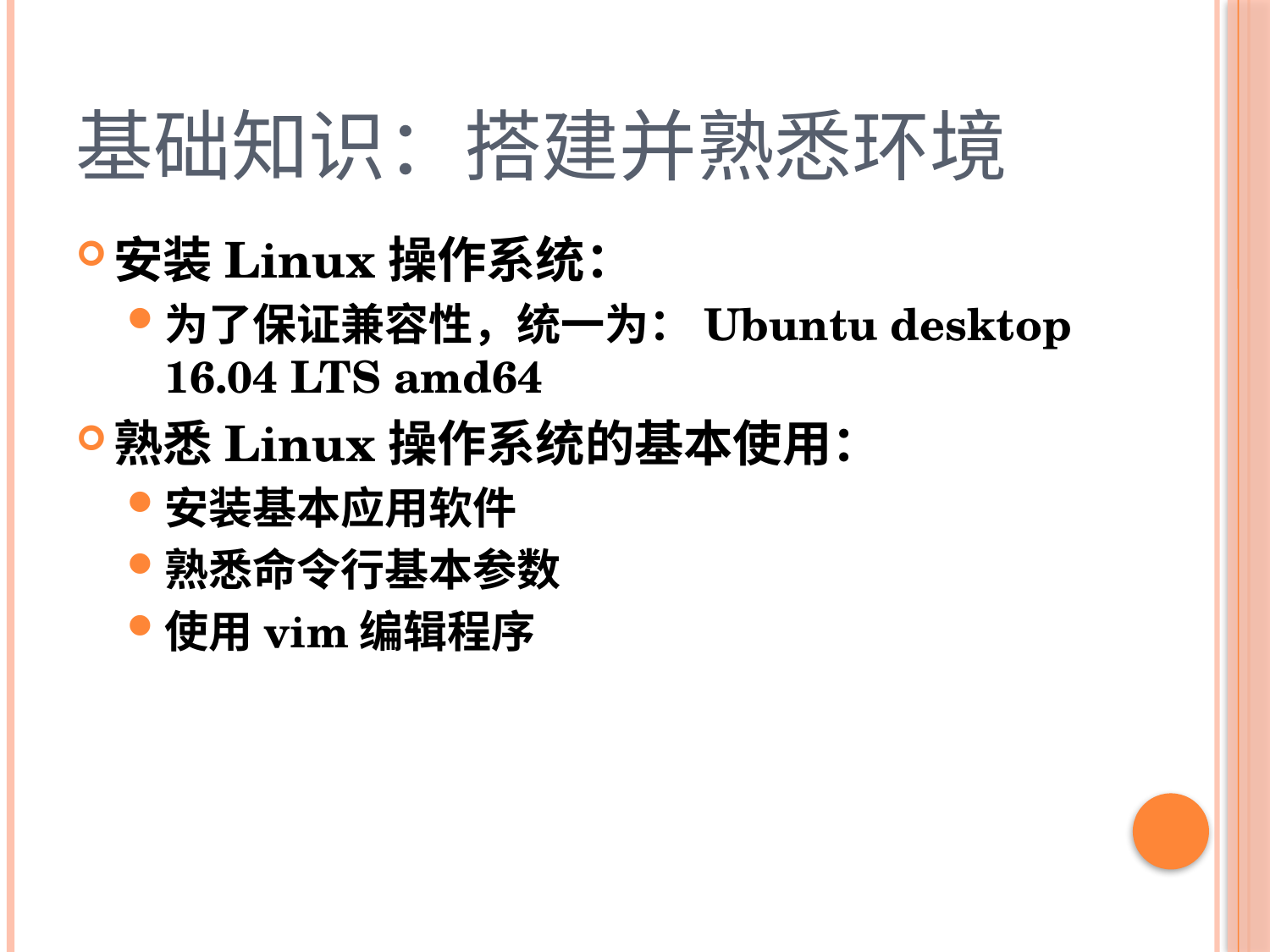

# 基础知识：搭建并熟悉环境
安装Linux操作系统：
为了保证兼容性，统一为：Ubuntu desktop 16.04 LTS amd64
熟悉Linux操作系统的基本使用：
安装基本应用软件
熟悉命令行基本参数
使用vim编辑程序